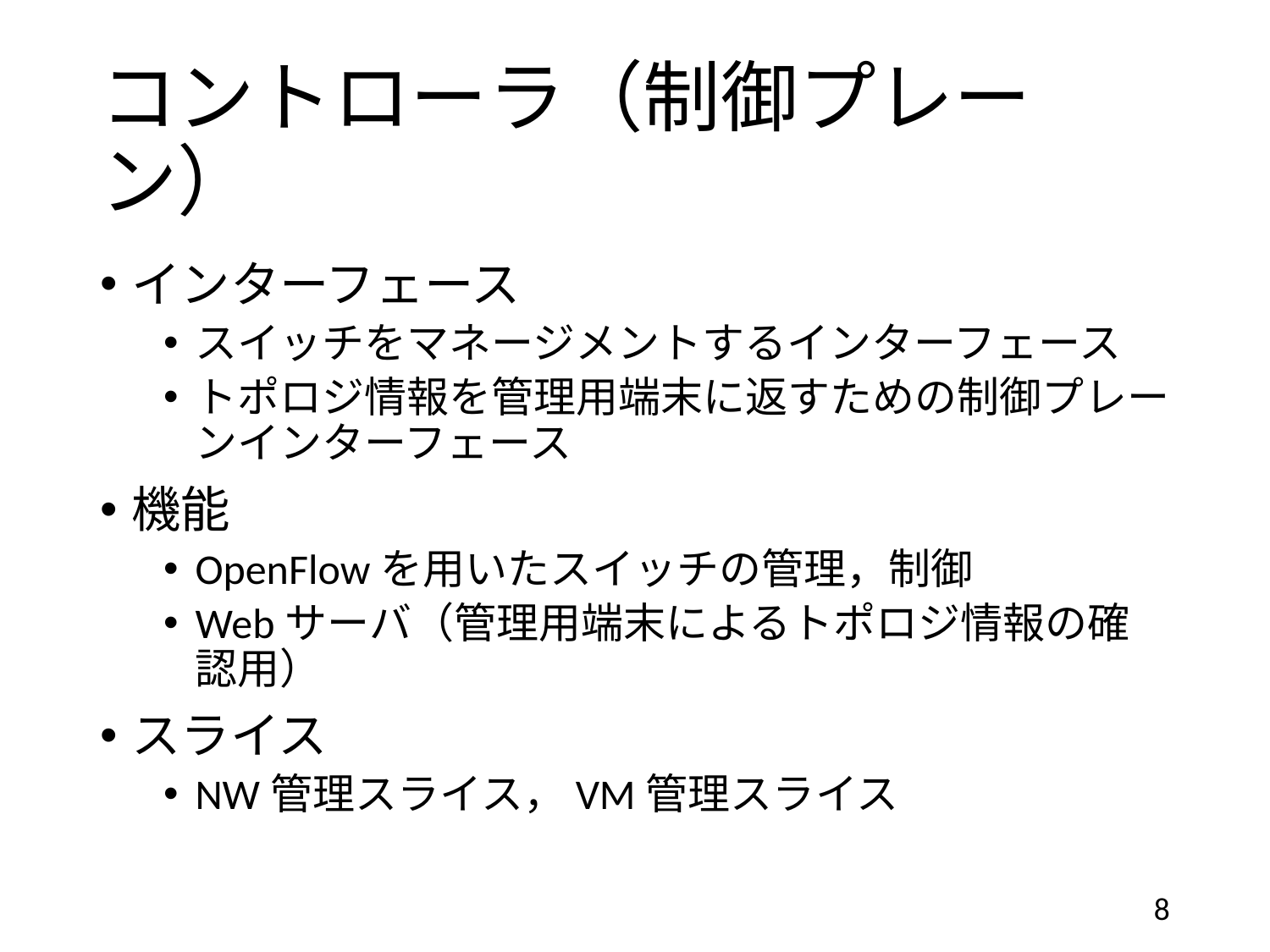

# コントローラ（制御プレーン）
インターフェース
スイッチをマネージメントするインターフェース
トポロジ情報を管理用端末に返すための制御プレーンインターフェース
機能
OpenFlowを用いたスイッチの管理，制御
Webサーバ（管理用端末によるトポロジ情報の確認用）
スライス
NW管理スライス，VM管理スライス

8